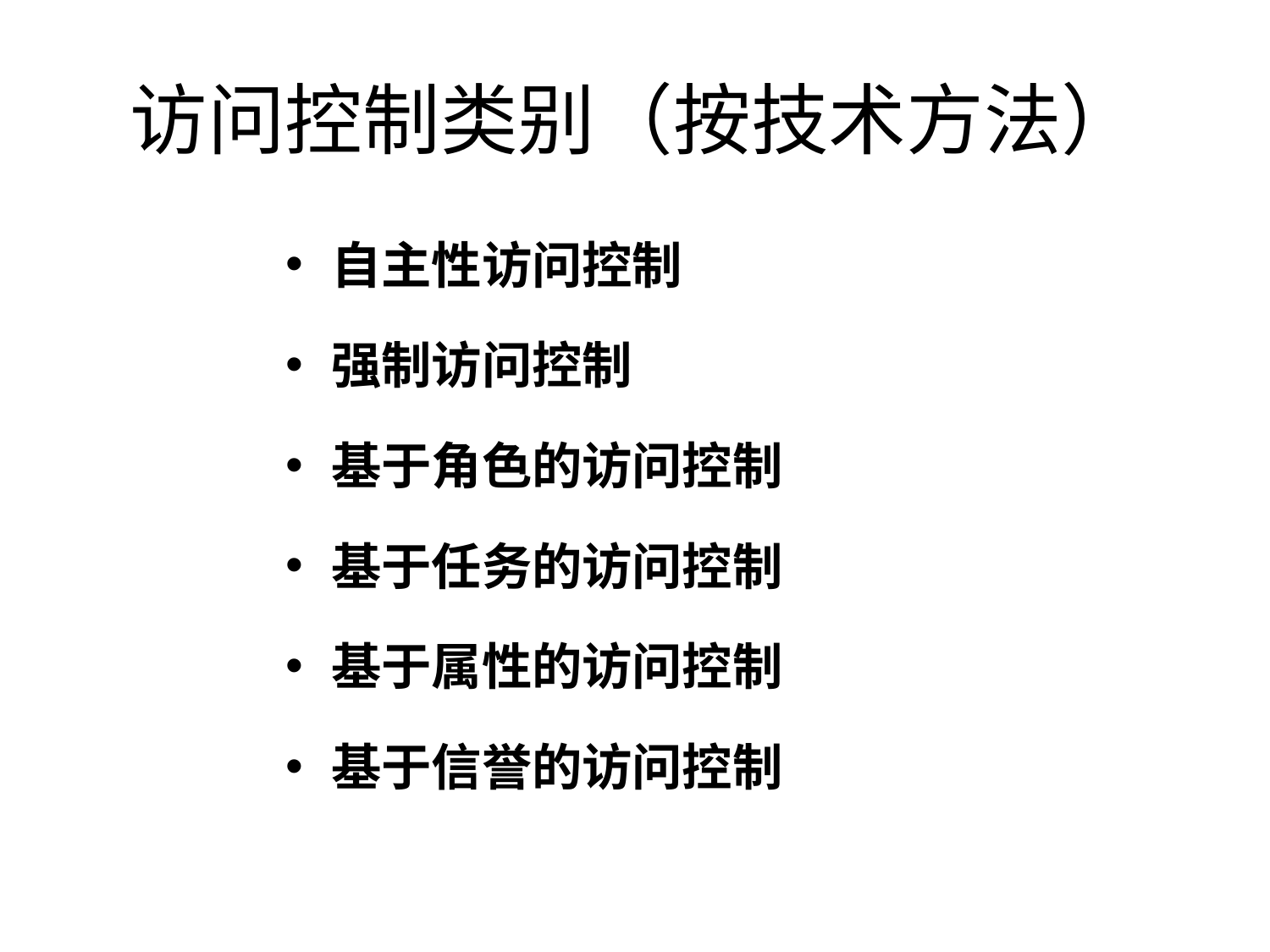

# 访问控制类别（按技术方法）
自主性访问控制
强制访问控制
基于角色的访问控制
基于任务的访问控制
基于属性的访问控制
基于信誉的访问控制